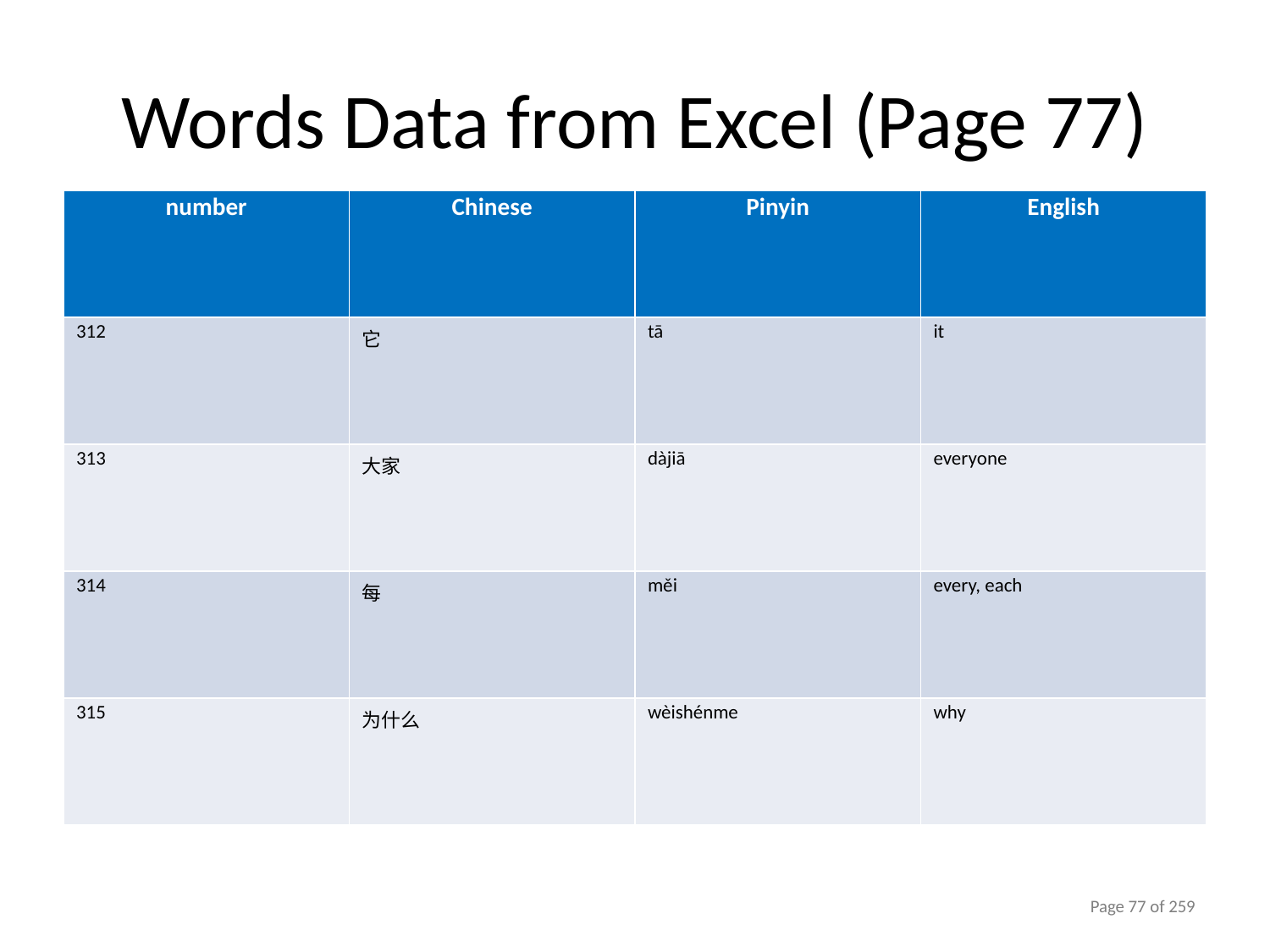

# Words Data from Excel (Page 77)
| number | Chinese | Pinyin | English |
| --- | --- | --- | --- |
| 312 | 它 | tā | it |
| 313 | 大家 | dàjiā | everyone |
| 314 | 每 | měi | every, each |
| 315 | 为什么 | wèishénme | why |

Page 77 of 259